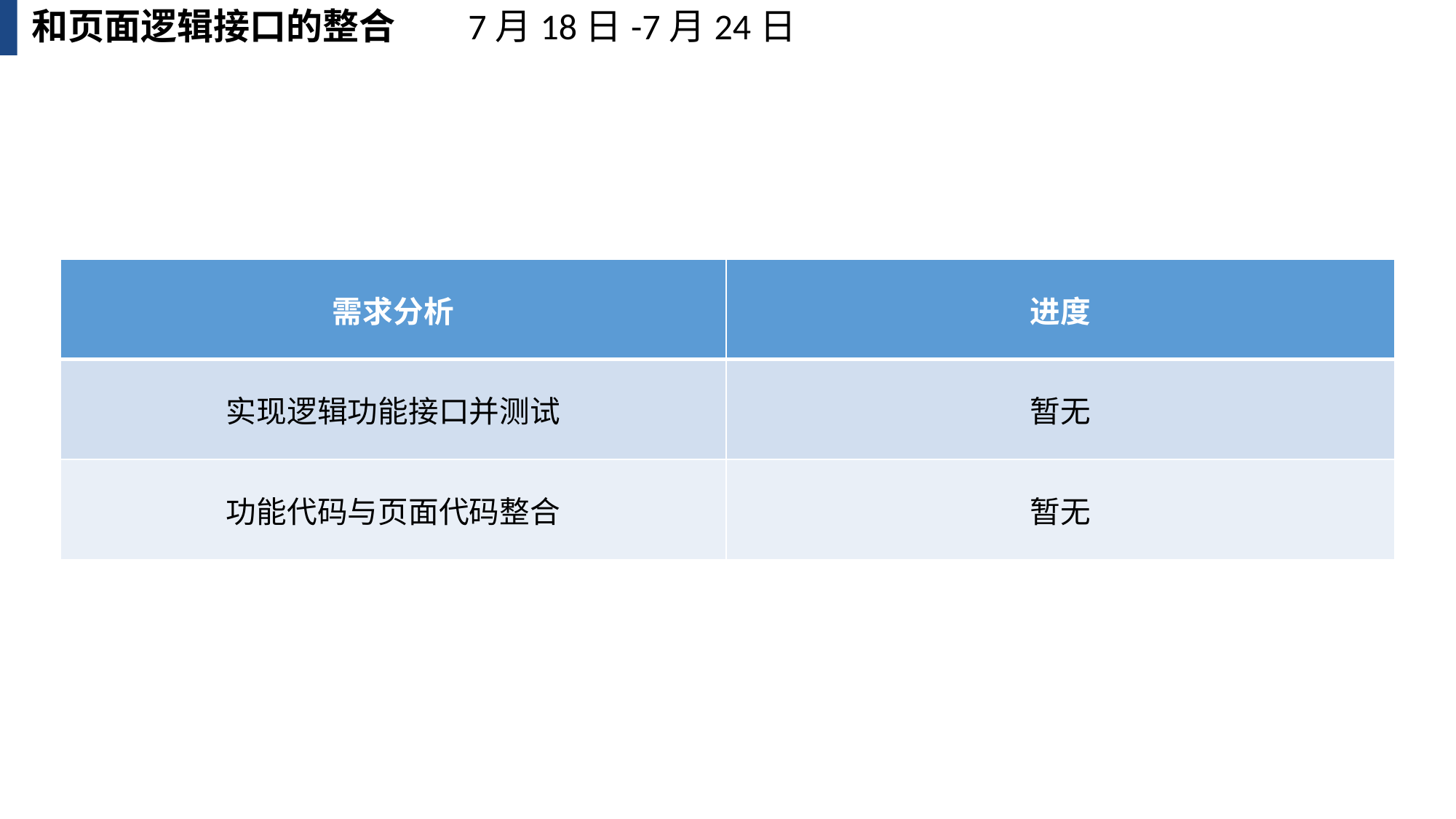

和页面逻辑接口的整合	7月18日-7月24日
| 需求分析 | 进度 |
| --- | --- |
| 实现逻辑功能接口并测试 | 暂无 |
| 功能代码与页面代码整合 | 暂无 |